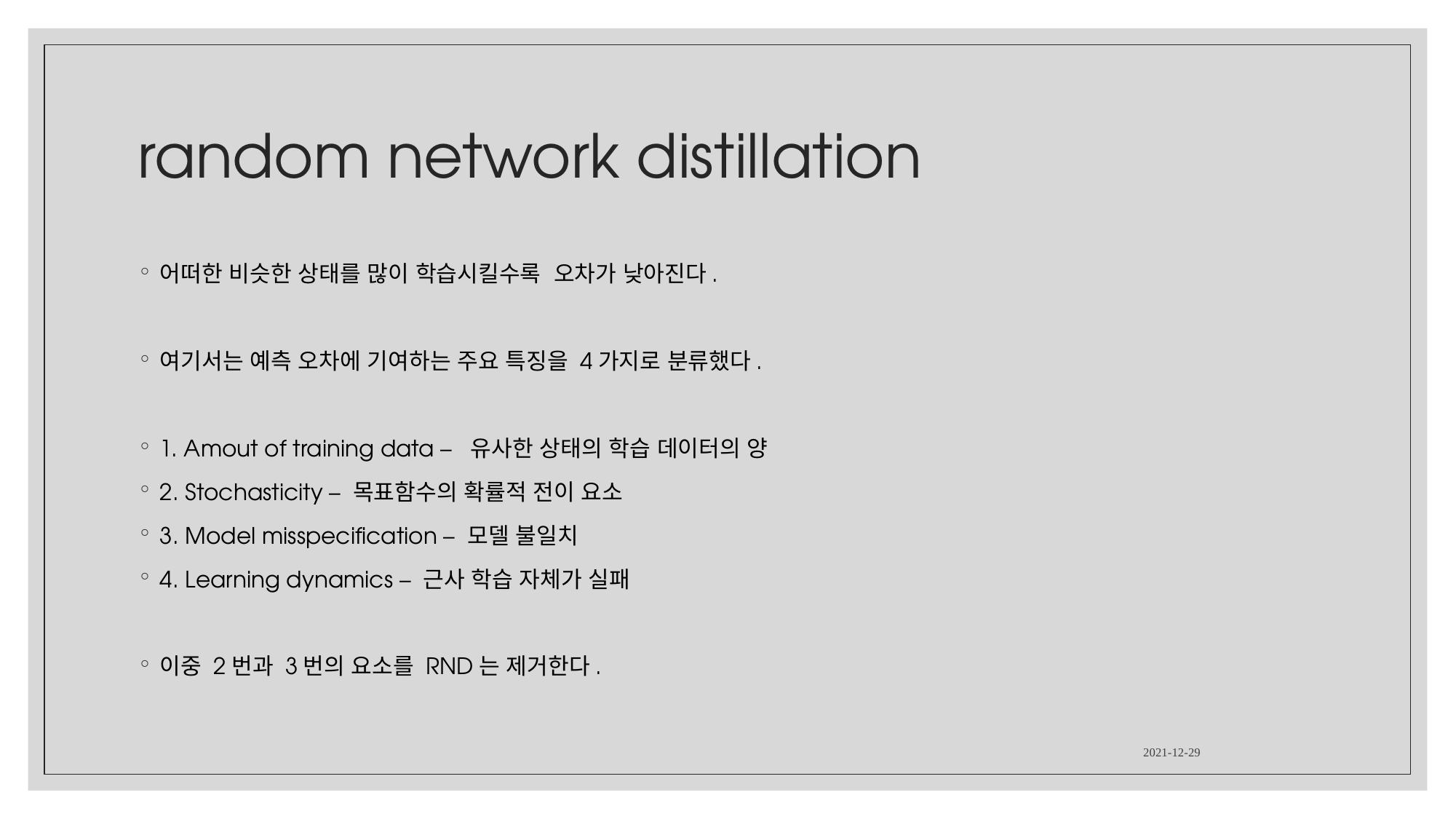

# random network distillation
어떠한 비슷한 상태를 많이 학습시킬수록  오차가 낮아진다.

여기서는 예측 오차에 기여하는 주요 특징을 4가지로 분류했다.

1. Amout of training data –  유사한 상태의 학습 데이터의 양
2. Stochasticity – 목표함수의 확률적 전이 요소
3. Model misspecification – 모델 불일치
4. Learning dynamics – 근사 학습 자체가 실패

이중 2번과 3번의 요소를 RND는 제거한다.
2021-12-29